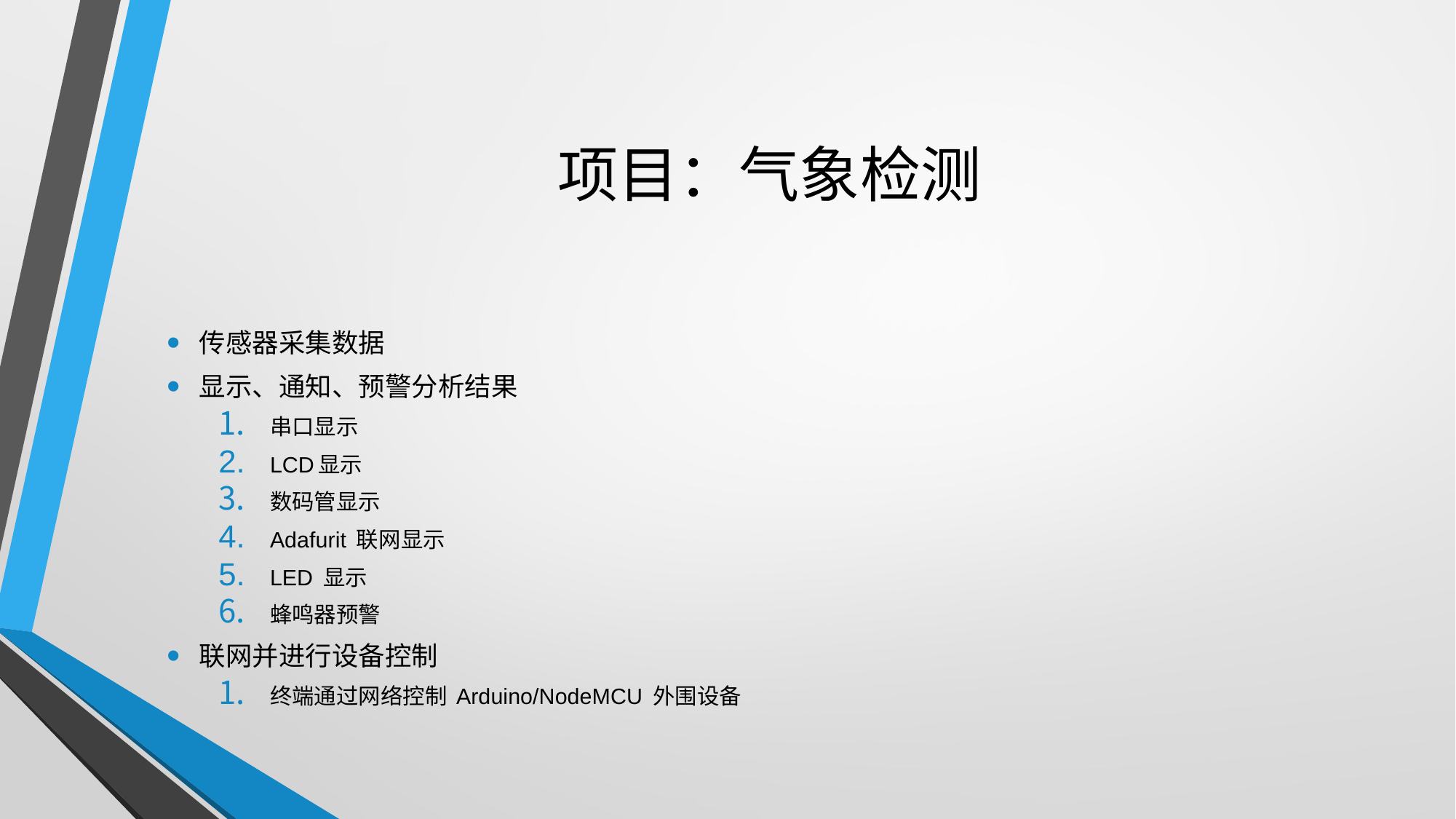

# 项目：气象检测
传感器采集数据
显示、通知、预警分析结果
串口显示
LCD显示
数码管显示
Adafurit 联网显示
LED 显示
蜂鸣器预警
联网并进行设备控制
终端通过网络控制 Arduino/NodeMCU 外围设备